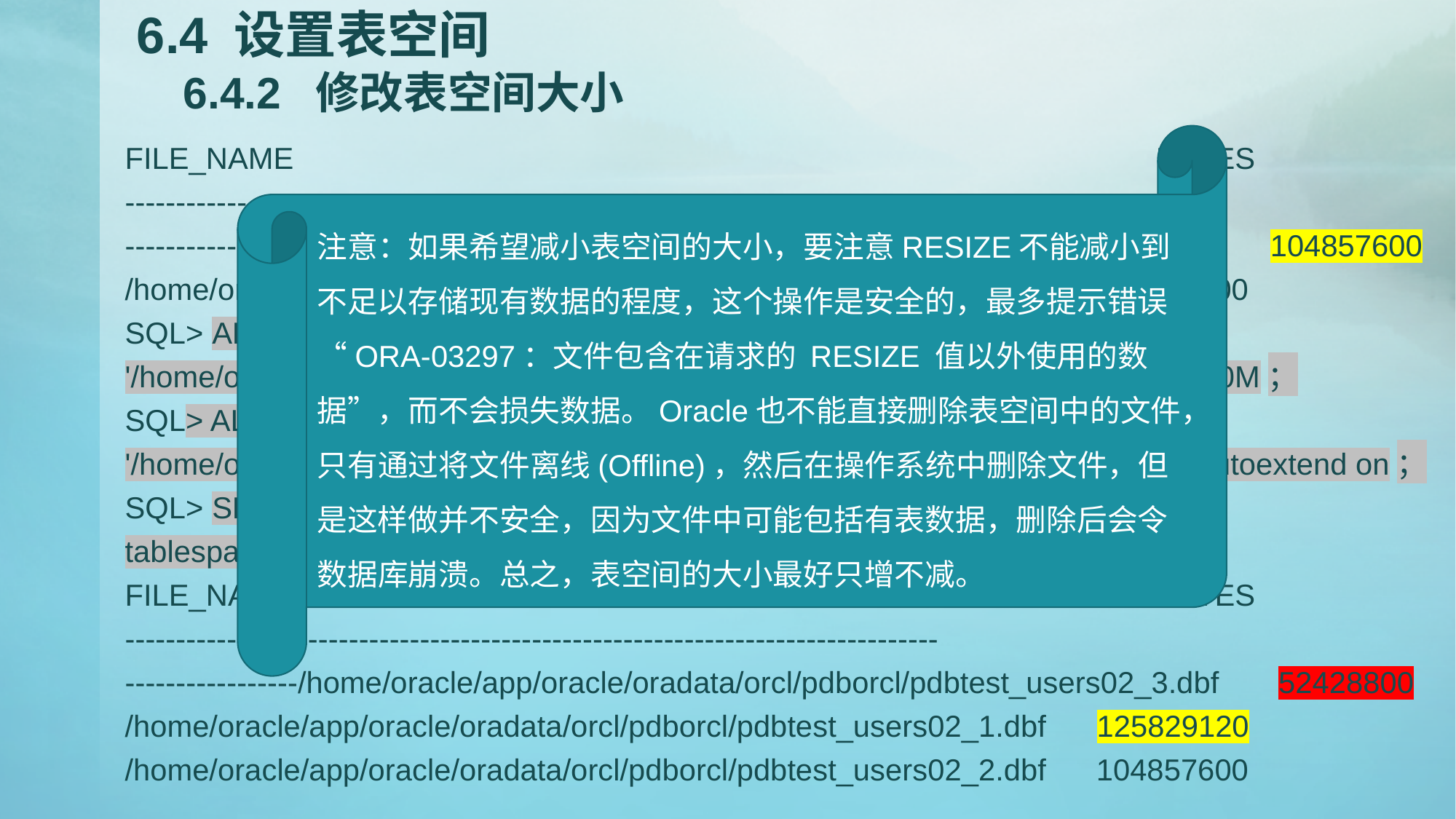

# 6.4 设置表空间 6.4.2  修改表空间大小
注意：如果希望减小表空间的大小，要注意RESIZE不能减小到不足以存储现有数据的程度，这个操作是安全的，最多提示错误“ORA-03297：文件包含在请求的 RESIZE 值以外使用的数据”，而不会损失数据。Oracle也不能直接删除表空间中的文件，只有通过将文件离线(Offline)，然后在操作系统中删除文件，但是这样做并不安全，因为文件中可能包括有表数据，删除后会令数据库崩溃。总之，表空间的大小最好只增不减。
FILE_NAME                                                                                                       BYTES
--------------------------------------------------------------------------------  -----------------/home/oracle/app/oracle/oradata/orcl/pdborcl/pdbtest_users02_1.dbf      104857600
/home/oracle/app/oracle/oradata/orcl/pdborcl/pdbtest_users02_2.dbf      104857600
SQL> ALTER database datafile
'/home/oracle/app/oracle/oradata/orcl/pdborcl/pdbtest_users02_1.dbf' RESIZE 120M；
SQL> ALTER tablespace users02 add datafile
'/home/oracle/app/oracle/oradata/orcl/pdborcl/pdbtest_users02_3.dbf' size 50M autoextend on；
SQL> SELECT FILE_NAME，BYTES FROM dba_data_files WHERE
tablespace_name='USERS02'；
FILE_NAME                                                                                                       BYTES
--------------------------------------------------------------------------------  -----------------/home/oracle/app/oracle/oradata/orcl/pdborcl/pdbtest_users02_3.dbf       52428800
/home/oracle/app/oracle/oradata/orcl/pdborcl/pdbtest_users02_1.dbf      125829120
/home/oracle/app/oracle/oradata/orcl/pdborcl/pdbtest_users02_2.dbf      104857600